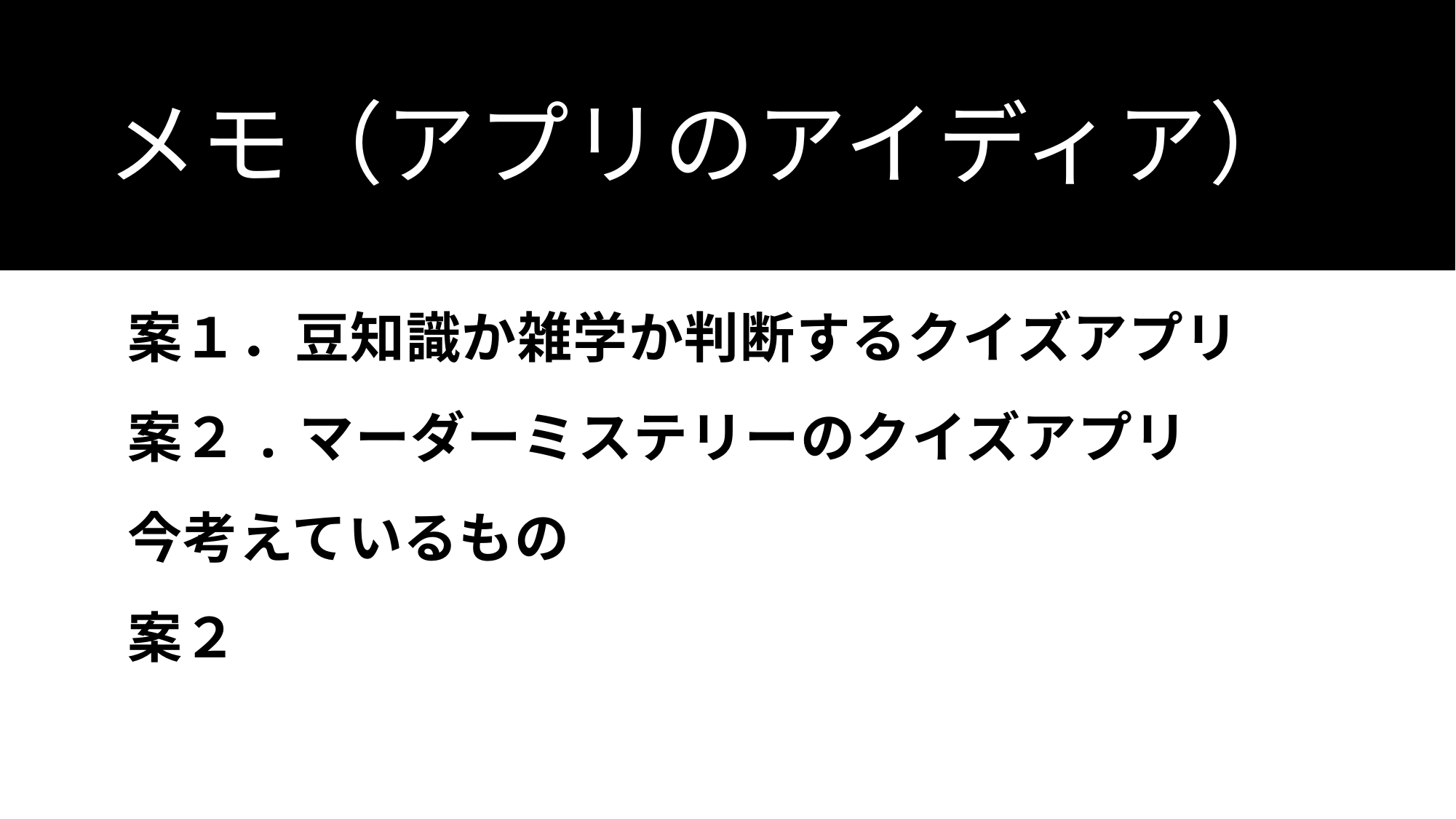

# メモ（アプリのアイディア）
案１．豆知識か雑学か判断するクイズアプリ
案２.マーダーミステリーのクイズアプリ
今考えているもの
案２